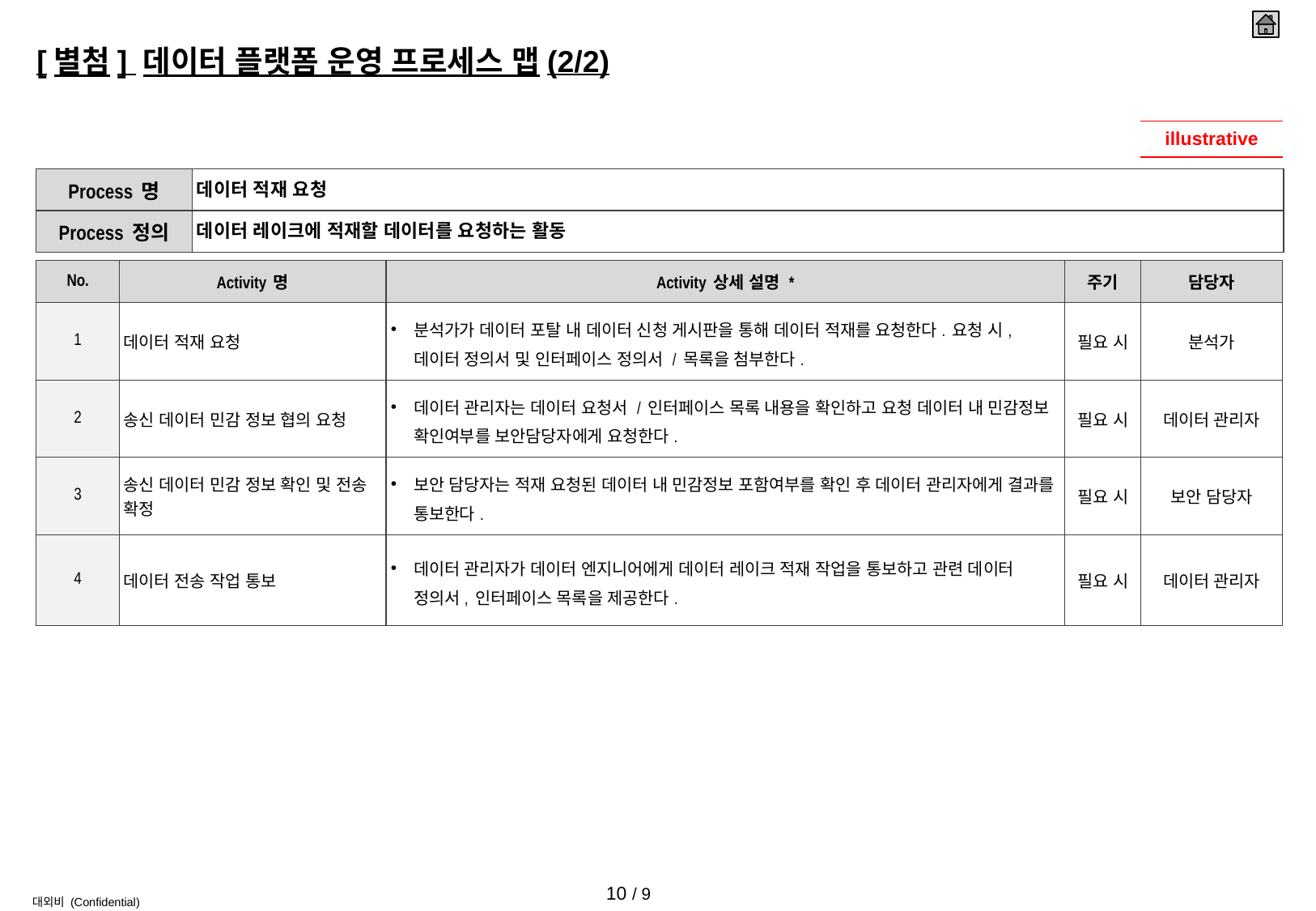

# [별첨] 데이터 플랫폼 운영 프로세스 맵(2/2)
| illustrative |
| --- |
| Process 명 | 데이터 적재 요청 |
| --- | --- |
| Process 정의 | 데이터 레이크에 적재할 데이터를 요청하는 활동 |
| No. | Activity 명 | Activity 상세 설명 \* | 주기 | 담당자 |
| --- | --- | --- | --- | --- |
| 1 | 데이터 적재 요청 | 분석가가 데이터 포탈 내 데이터 신청 게시판을 통해 데이터 적재를 요청한다. 요청 시, 데이터 정의서 및 인터페이스 정의서 / 목록을 첨부한다. | 필요 시 | 분석가 |
| 2 | 송신 데이터 민감 정보 협의 요청 | 데이터 관리자는 데이터 요청서 / 인터페이스 목록 내용을 확인하고 요청 데이터 내 민감정보 확인여부를 보안담당자에게 요청한다. | 필요 시 | 데이터 관리자 |
| 3 | 송신 데이터 민감 정보 확인 및 전송 확정 | 보안 담당자는 적재 요청된 데이터 내 민감정보 포함여부를 확인 후 데이터 관리자에게 결과를 통보한다. | 필요 시 | 보안 담당자 |
| 4 | 데이터 전송 작업 통보 | 데이터 관리자가 데이터 엔지니어에게 데이터 레이크 적재 작업을 통보하고 관련 데이터 정의서, 인터페이스 목록을 제공한다. | 필요 시 | 데이터 관리자 |